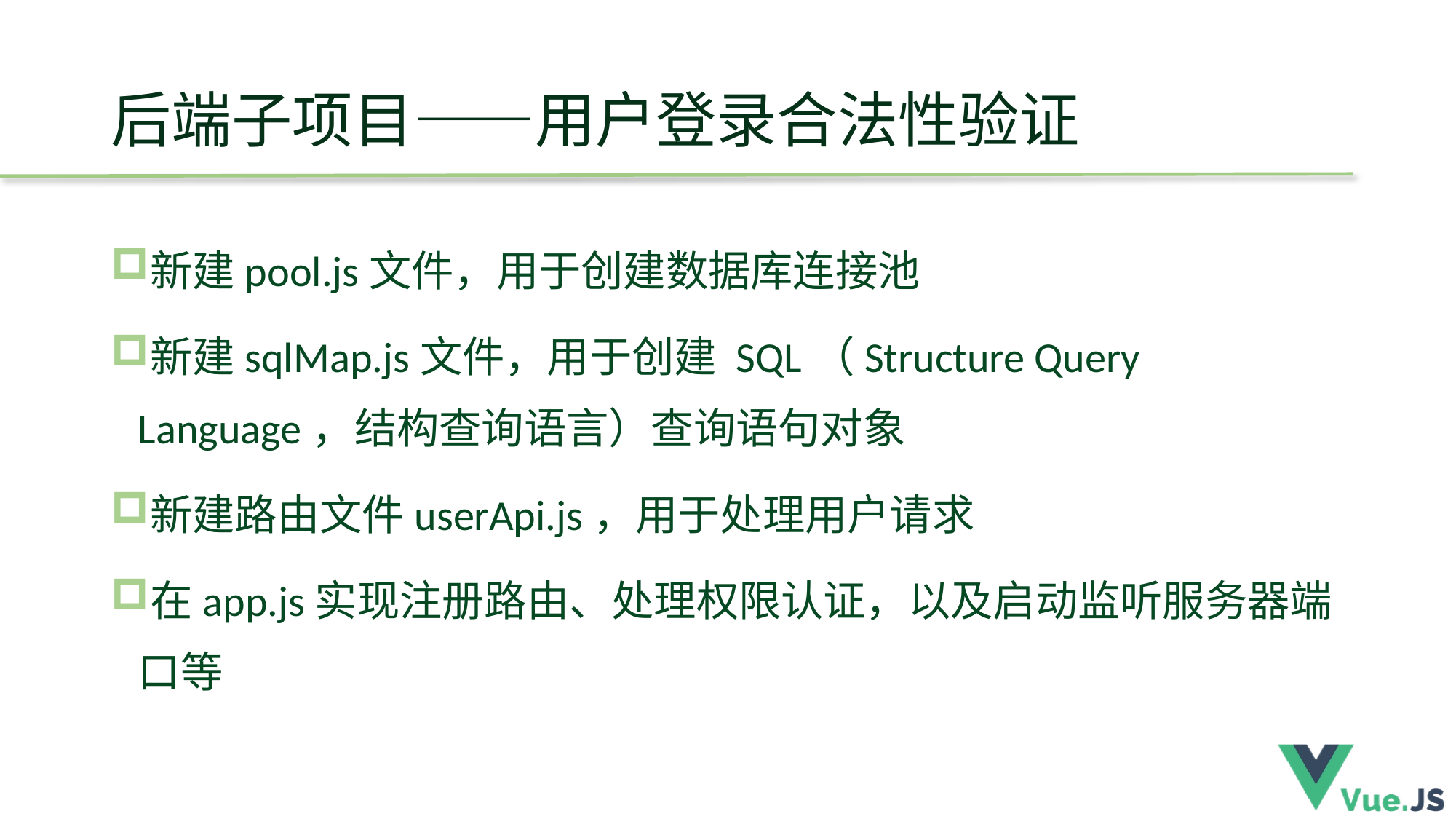

# 后端子项目——用户登录合法性验证
新建pool.js文件，用于创建数据库连接池
新建sqlMap.js文件，用于创建 SQL（Structure Query Language，结构查询语言）查询语句对象
新建路由文件userApi.js，用于处理用户请求
在app.js实现注册路由、处理权限认证，以及启动监听服务器端口等